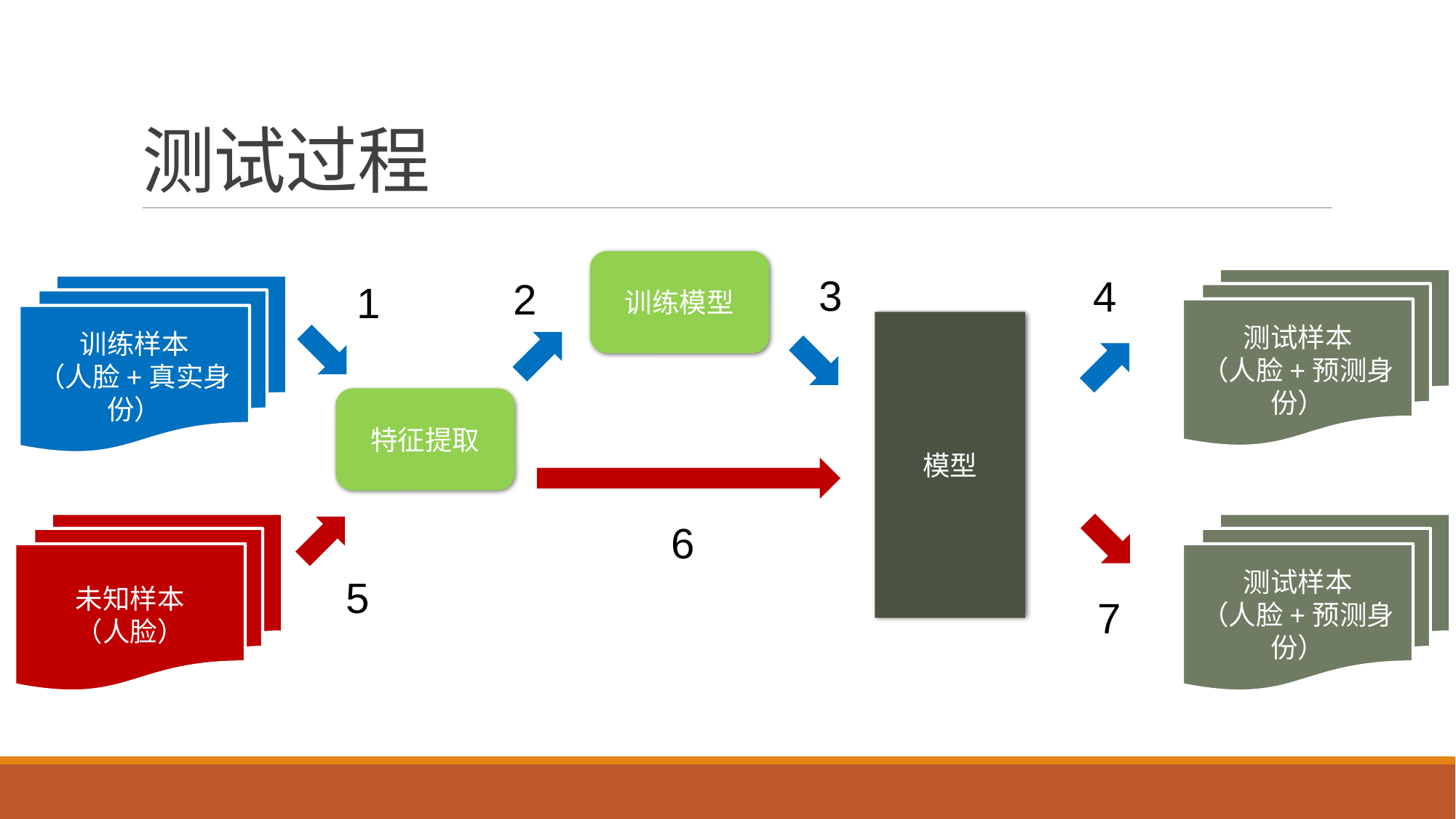

# 测试过程
训练模型
3
4
2
测试样本
（人脸+预测身份）
1
训练样本
（人脸+真实身份）
模型

特征提取

6
未知样本
（人脸）
测试样本
（人脸+预测身份）

5
7